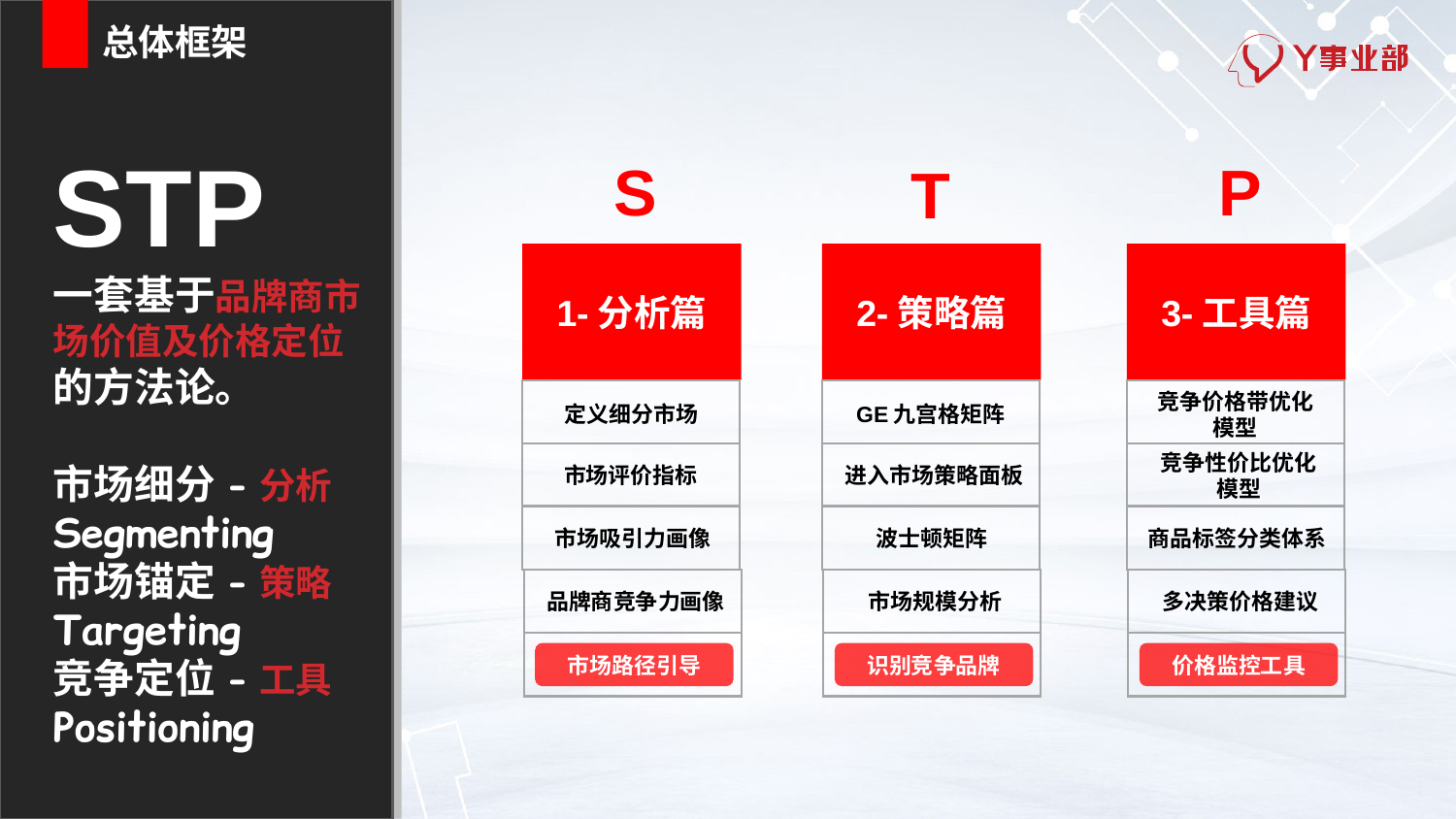

总体框架
P
S
T
1-分析篇
2-策略篇
3-工具篇

定义细分市场
GE九宫格矩阵
竞争价格带优化模型

# STP 一套基于品牌商市场价值及价格定位的方法论。 市场细分-分析Segmenting 市场锚定-策略Targeting 竞争定位-工具 Positioning
市场评价指标
进入市场策略面板
竞争性价比优化
模型

市场吸引力画像
波士顿矩阵
商品标签分类体系

品牌商竞争力画像
市场规模分析
多决策价格建议

市场路径引导
识别竞争品牌
价格监控工具